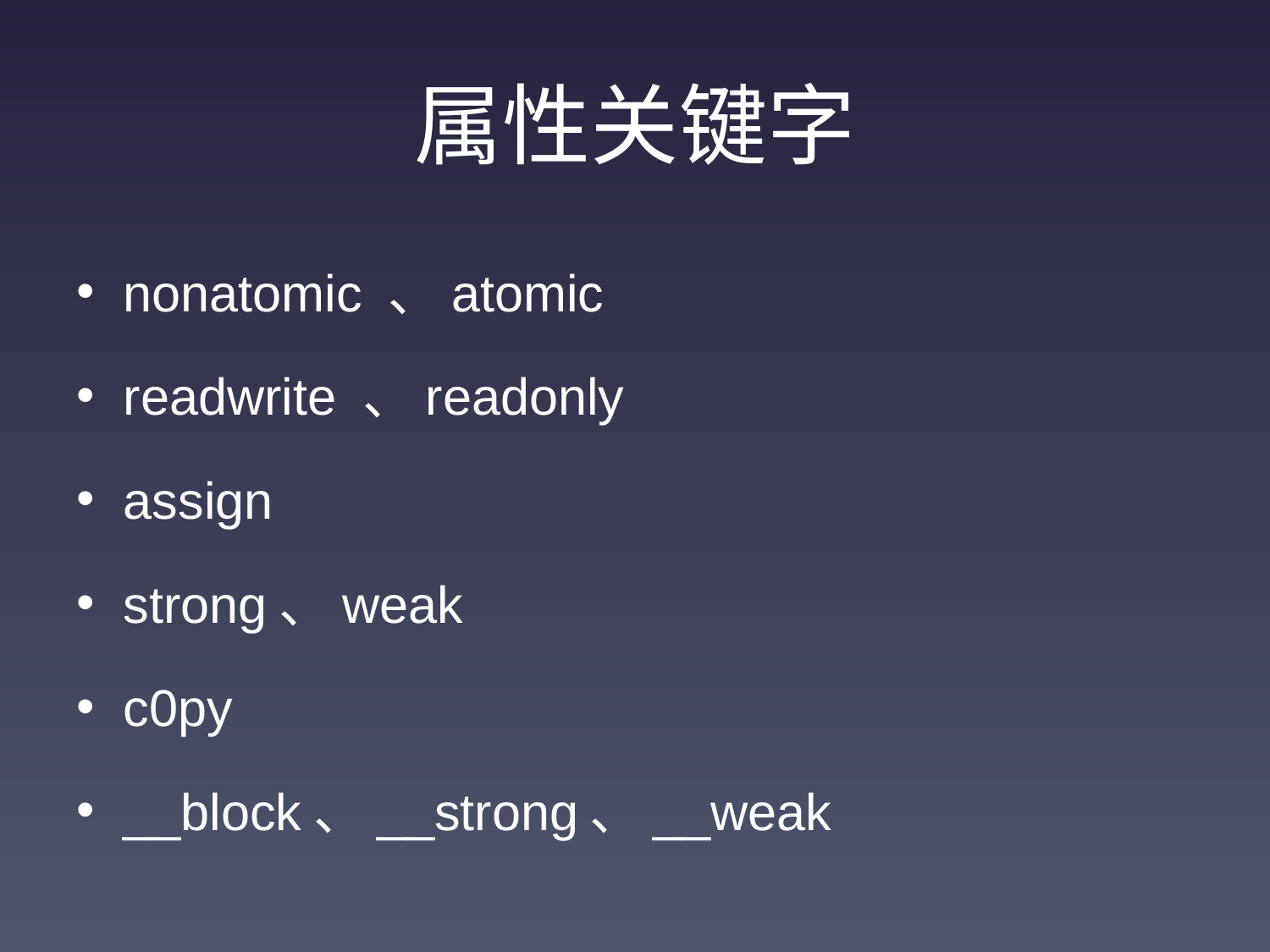

# 属性关键字
nonatomic 、atomic
readwrite 、readonly
assign
strong、weak
c0py
__block、__strong、__weak